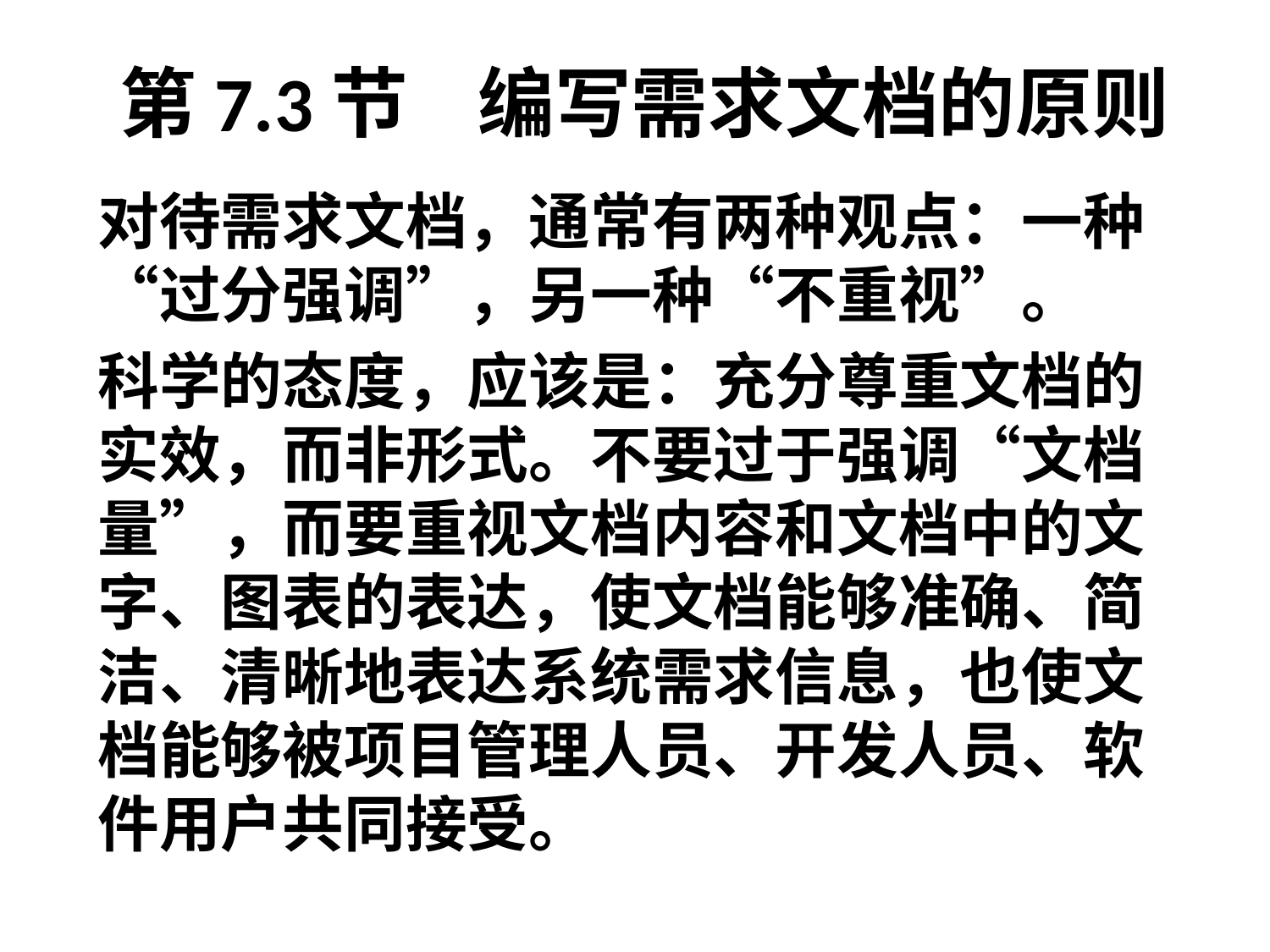

# 第7.3节    编写需求文档的原则
对待需求文档，通常有两种观点：一种“过分强调”，另一种“不重视”。
科学的态度，应该是：充分尊重文档的实效，而非形式。不要过于强调“文档量”，而要重视文档内容和文档中的文字、图表的表达，使文档能够准确、简洁、清晰地表达系统需求信息，也使文档能够被项目管理人员、开发人员、软件用户共同接受。